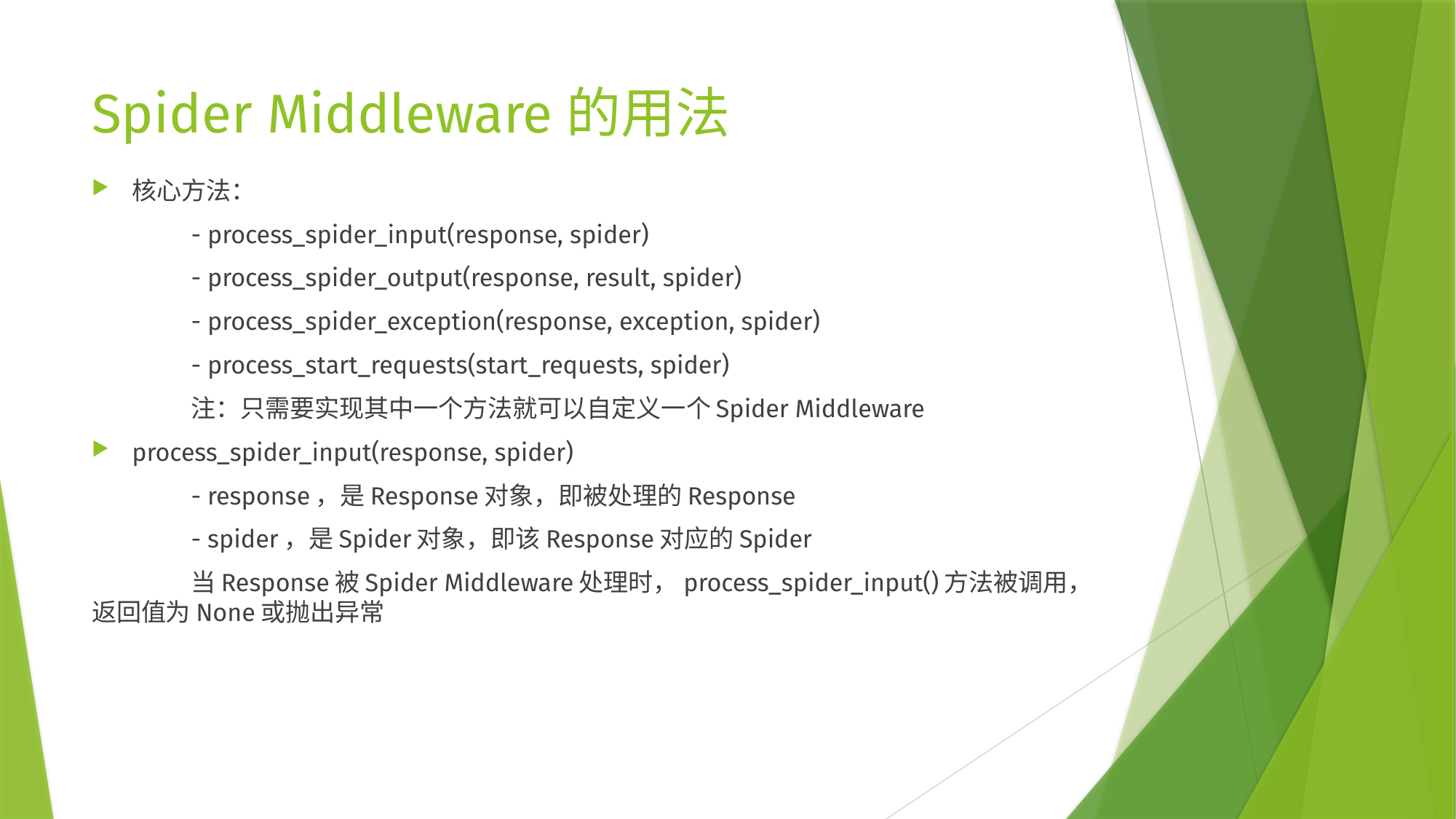

# Spider Middleware的用法
核心方法：
	- process_spider_input(response, spider)
	- process_spider_output(response, result, spider)
	- process_spider_exception(response, exception, spider)
	- process_start_requests(start_requests, spider)
	注：只需要实现其中一个方法就可以自定义一个Spider Middleware
process_spider_input(response, spider)
	- response，是Response对象，即被处理的Response
	- spider，是Spider对象，即该Response对应的Spider
	当Response被Spider Middleware处理时，process_spider_input()方法被调用，返回值为None或抛出异常